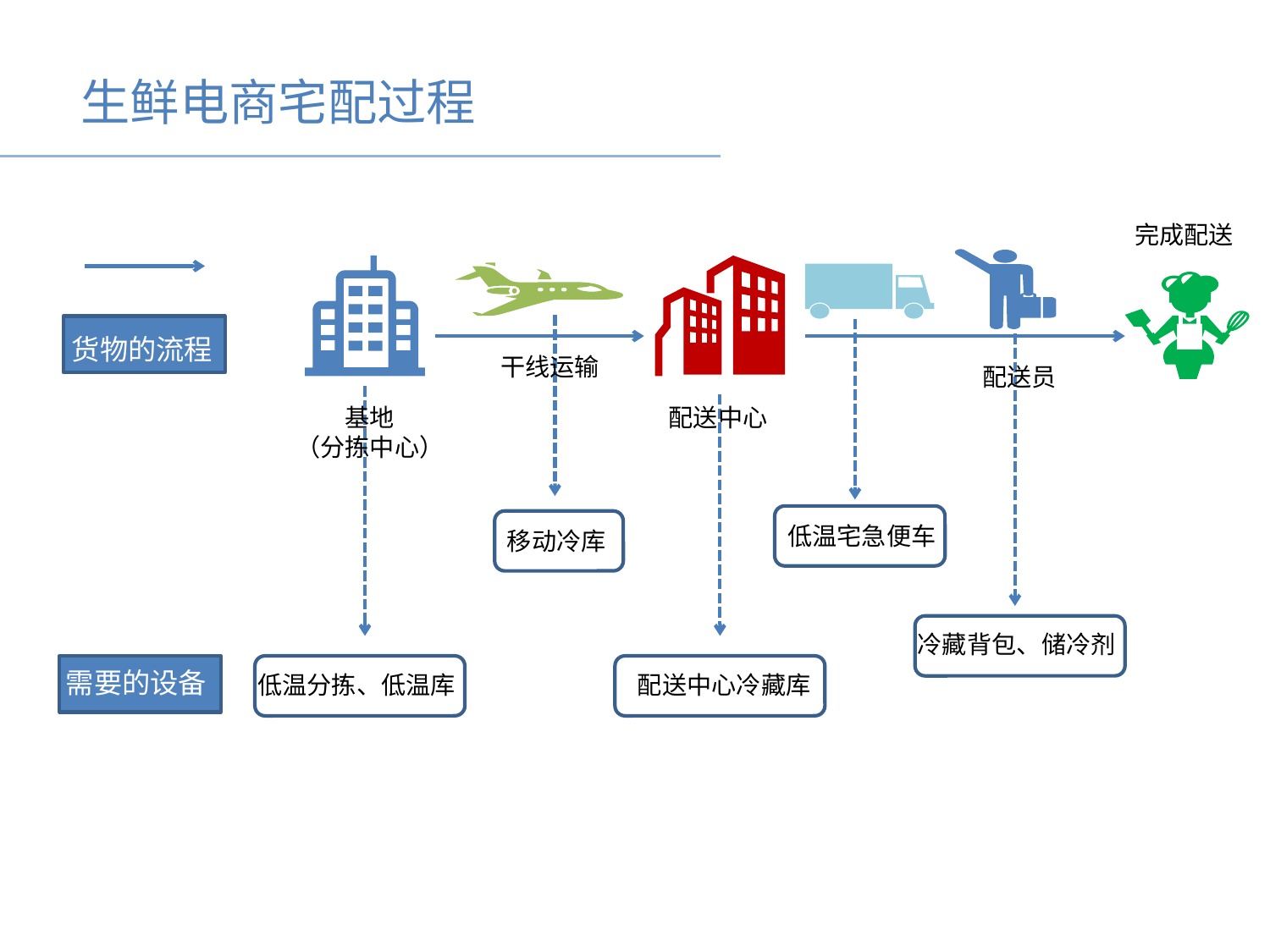

生鲜电商宅配过程
完成配送

货物的流程
干线运输
配送员
基地
（分拣中心）
配送中心

低温宅急便车
移动冷库

冷藏背包、储冷剂

需要的设备
低温分拣、低温库
配送中心冷藏库